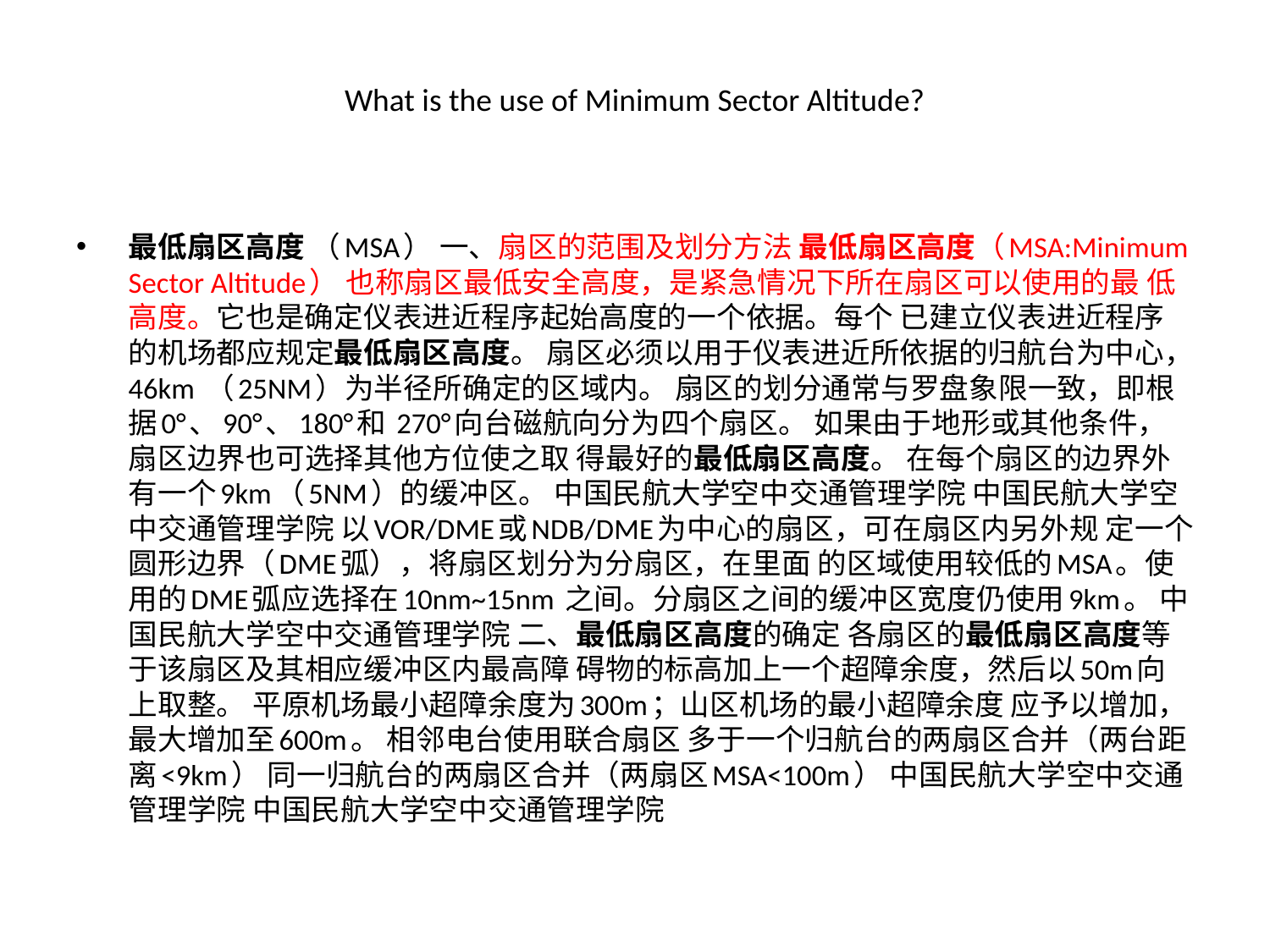

# What is the use of Minimum Sector Altitude?
最低扇区高度 （MSA） 一、扇区的范围及划分方法 最低扇区高度（MSA:Minimum Sector Altitude） 也称扇区最低安全高度，是紧急情况下所在扇区可以使用的最 低高度。它也是确定仪表进近程序起始高度的一个依据。每个 已建立仪表进近程序的机场都应规定最低扇区高度。 扇区必须以用于仪表进近所依据的归航台为中心，46km （25NM）为半径所确定的区域内。 扇区的划分通常与罗盘象限一致，即根据0°、90°、180°和 270°向台磁航向分为四个扇区。 如果由于地形或其他条件，扇区边界也可选择其他方位使之取 得最好的最低扇区高度。 在每个扇区的边界外有一个9km（5NM）的缓冲区。 中国民航大学空中交通管理学院 中国民航大学空中交通管理学院 以VOR/DME或NDB/DME为中心的扇区，可在扇区内另外规 定一个圆形边界（DME弧），将扇区划分为分扇区，在里面 的区域使用较低的MSA。使用的DME弧应选择在10nm~15nm 之间。分扇区之间的缓冲区宽度仍使用9km。 中国民航大学空中交通管理学院 二、最低扇区高度的确定 各扇区的最低扇区高度等于该扇区及其相应缓冲区内最高障 碍物的标高加上一个超障余度，然后以50m向上取整。 平原机场最小超障余度为300m；山区机场的最小超障余度 应予以增加，最大增加至600m。 相邻电台使用联合扇区 多于一个归航台的两扇区合并（两台距离<9km） 同一归航台的两扇区合并（两扇区MSA<100m） 中国民航大学空中交通管理学院 中国民航大学空中交通管理学院